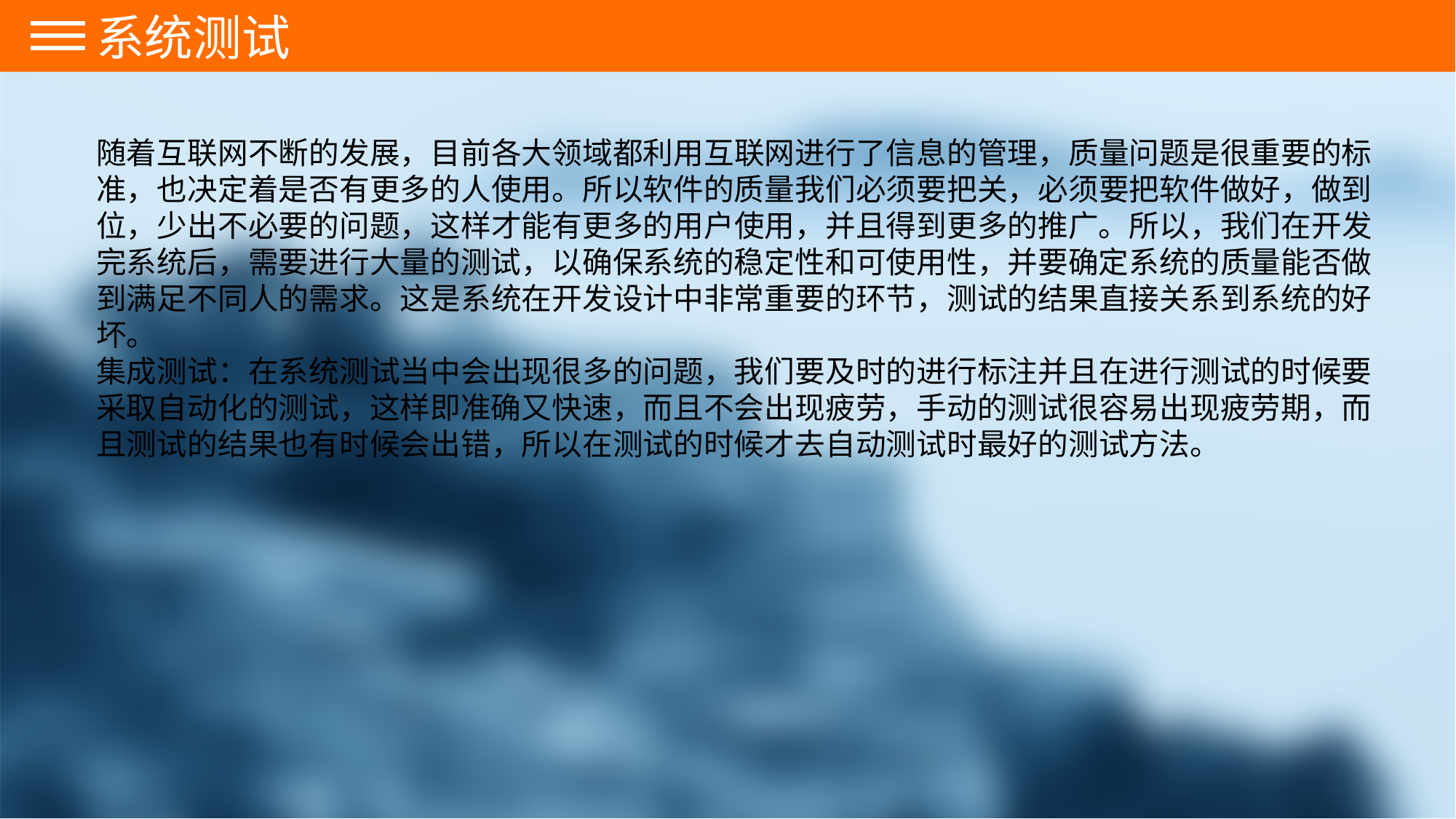

系统测试

随着互联网不断的发展，目前各大领域都利用互联网进行了信息的管理，质量问题是很重要的标准，也决定着是否有更多的人使用。所以软件的质量我们必须要把关，必须要把软件做好，做到位，少出不必要的问题，这样才能有更多的用户使用，并且得到更多的推广。所以，我们在开发完系统后，需要进行大量的测试，以确保系统的稳定性和可使用性，并要确定系统的质量能否做到满足不同人的需求。这是系统在开发设计中非常重要的环节，测试的结果直接关系到系统的好坏。
集成测试：在系统测试当中会出现很多的问题，我们要及时的进行标注并且在进行测试的时候要采取自动化的测试，这样即准确又快速，而且不会出现疲劳，手动的测试很容易出现疲劳期，而且测试的结果也有时候会出错，所以在测试的时候才去自动测试时最好的测试方法。